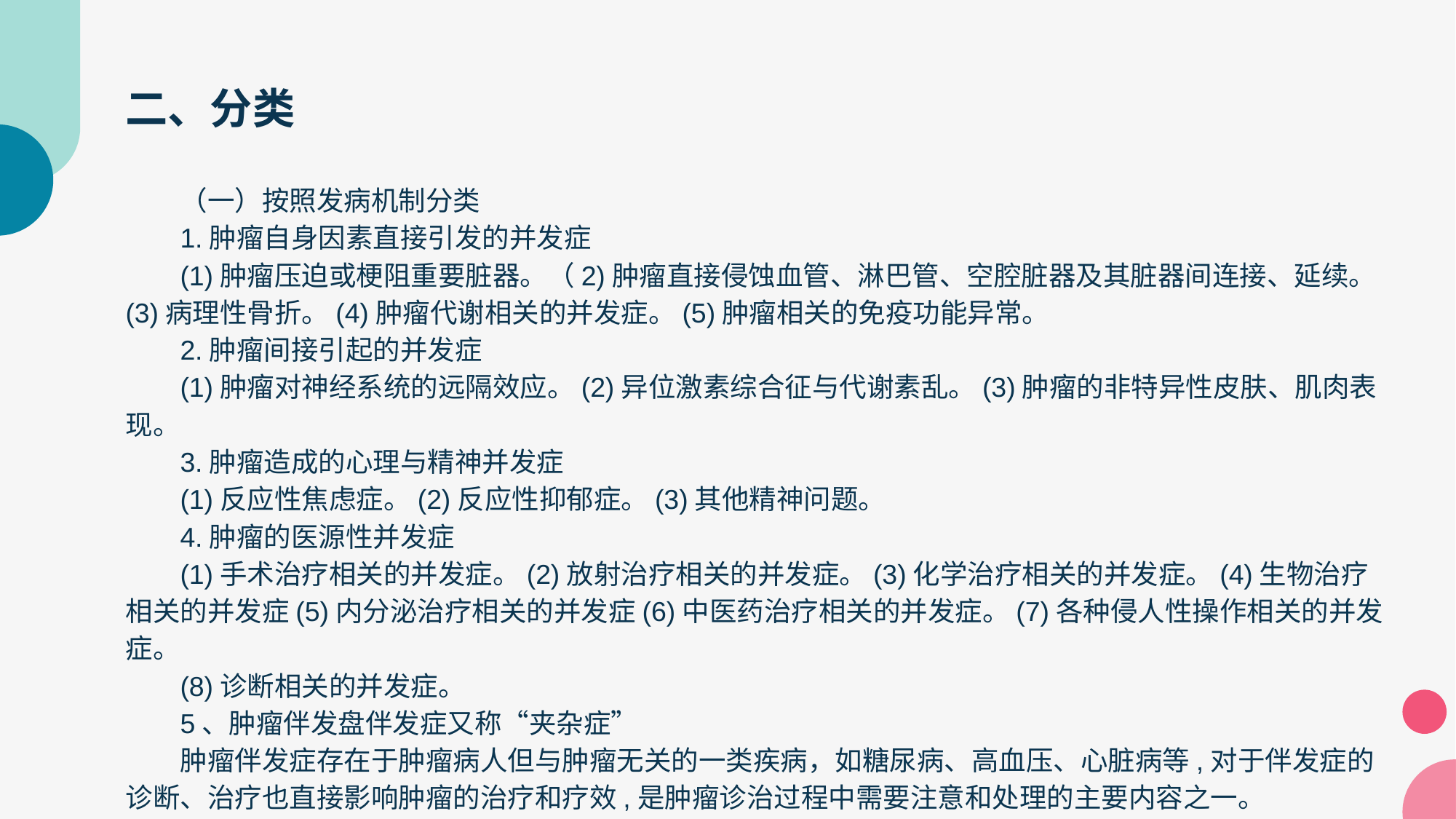

# 二、分类
（一）按照发病机制分类
1.肿瘤自身因素直接引发的并发症
(1)肿瘤压迫或梗阻重要脏器。（2)肿瘤直接侵蚀血管、淋巴管、空腔脏器及其脏器间连接、延续。(3)病理性骨折。(4)肿瘤代谢相关的并发症。(5)肿瘤相关的免疫功能异常。
2.肿瘤间接引起的并发症
(1)肿瘤对神经系统的远隔效应。(2)异位激素综合征与代谢素乱。(3)肿瘤的非特异性皮肤、肌肉表现。
3.肿瘤造成的心理与精神并发症
(1)反应性焦虑症。(2)反应性抑郁症。(3)其他精神问题。
4.肿瘤的医源性并发症
(1)手术治疗相关的并发症。(2)放射治疗相关的并发症。(3)化学治疗相关的并发症。(4)生物治疗相关的并发症(5)内分泌治疗相关的并发症(6)中医药治疗相关的并发症。(7)各种侵人性操作相关的并发症。
(8)诊断相关的并发症。
5、肿瘤伴发盘伴发症又称“夹杂症”
肿瘤伴发症存在于肿瘤病人但与肿瘤无关的一类疾病，如糖尿病、高血压、心脏病等,对于伴发症的诊断、治疗也直接影响肿瘤的治疗和疗效,是肿瘤诊治过程中需要注意和处理的主要内容之一。